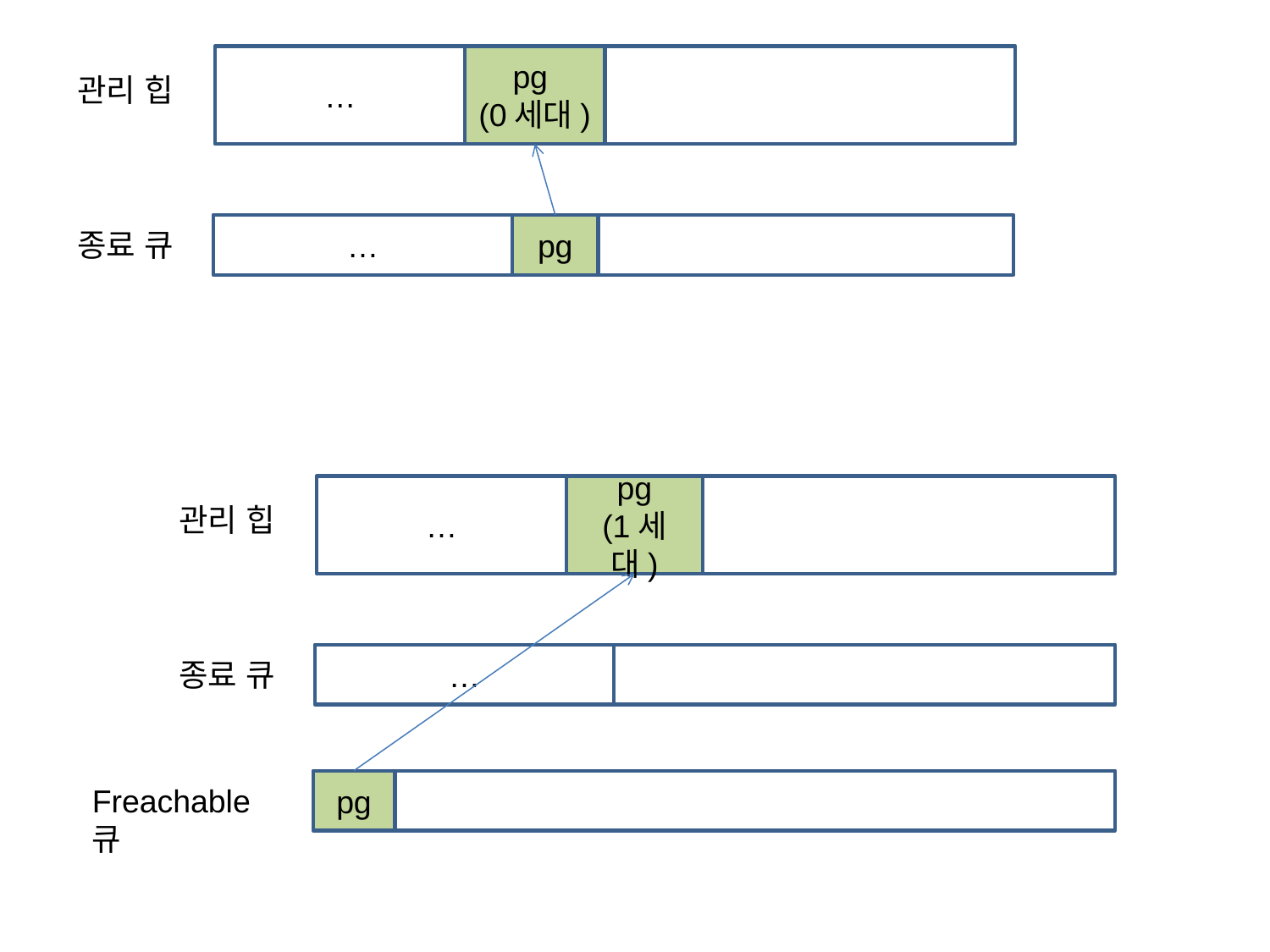

…
pg
(0세대)

관리 힙
…
pg

종료 큐
…
pg
(1세대)

관리 힙
…

종료 큐
pg

Freachable 큐